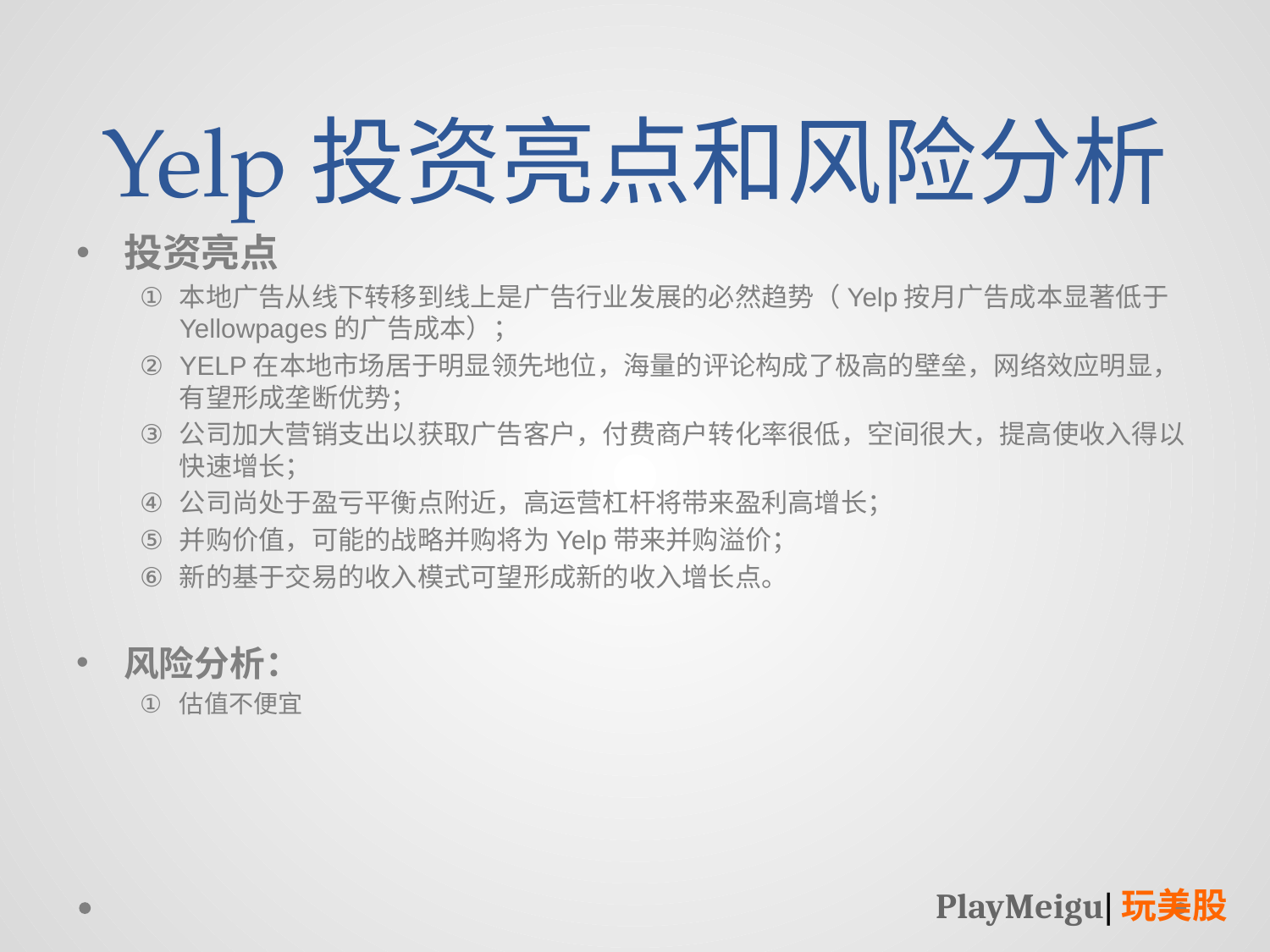

# Yelp投资亮点和风险分析
投资亮点
本地广告从线下转移到线上是广告行业发展的必然趋势（Yelp按月广告成本显著低于Yellowpages的广告成本）；
YELP在本地市场居于明显领先地位，海量的评论构成了极高的壁垒，网络效应明显，有望形成垄断优势；
公司加大营销支出以获取广告客户，付费商户转化率很低，空间很大，提高使收入得以快速增长；
公司尚处于盈亏平衡点附近，高运营杠杆将带来盈利高增长；
并购价值，可能的战略并购将为Yelp带来并购溢价；
新的基于交易的收入模式可望形成新的收入增长点。

风险分析：
估值不便宜

PlayMeigu|玩美股